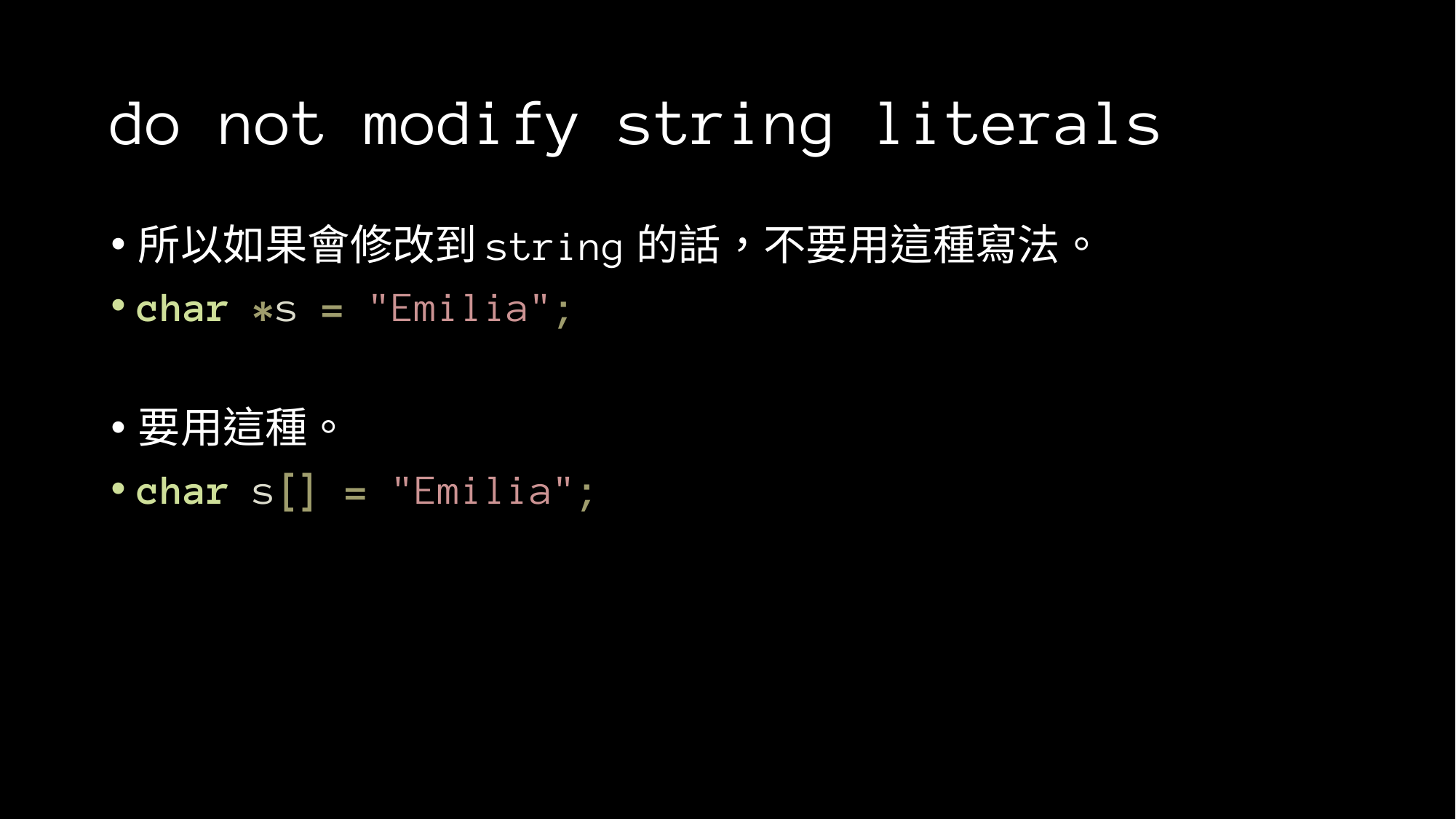

# do not modify string literals
所以如果會修改到string的話，不要用這種寫法。
char *s = "Emilia";

要用這種。
char s[] = "Emilia";